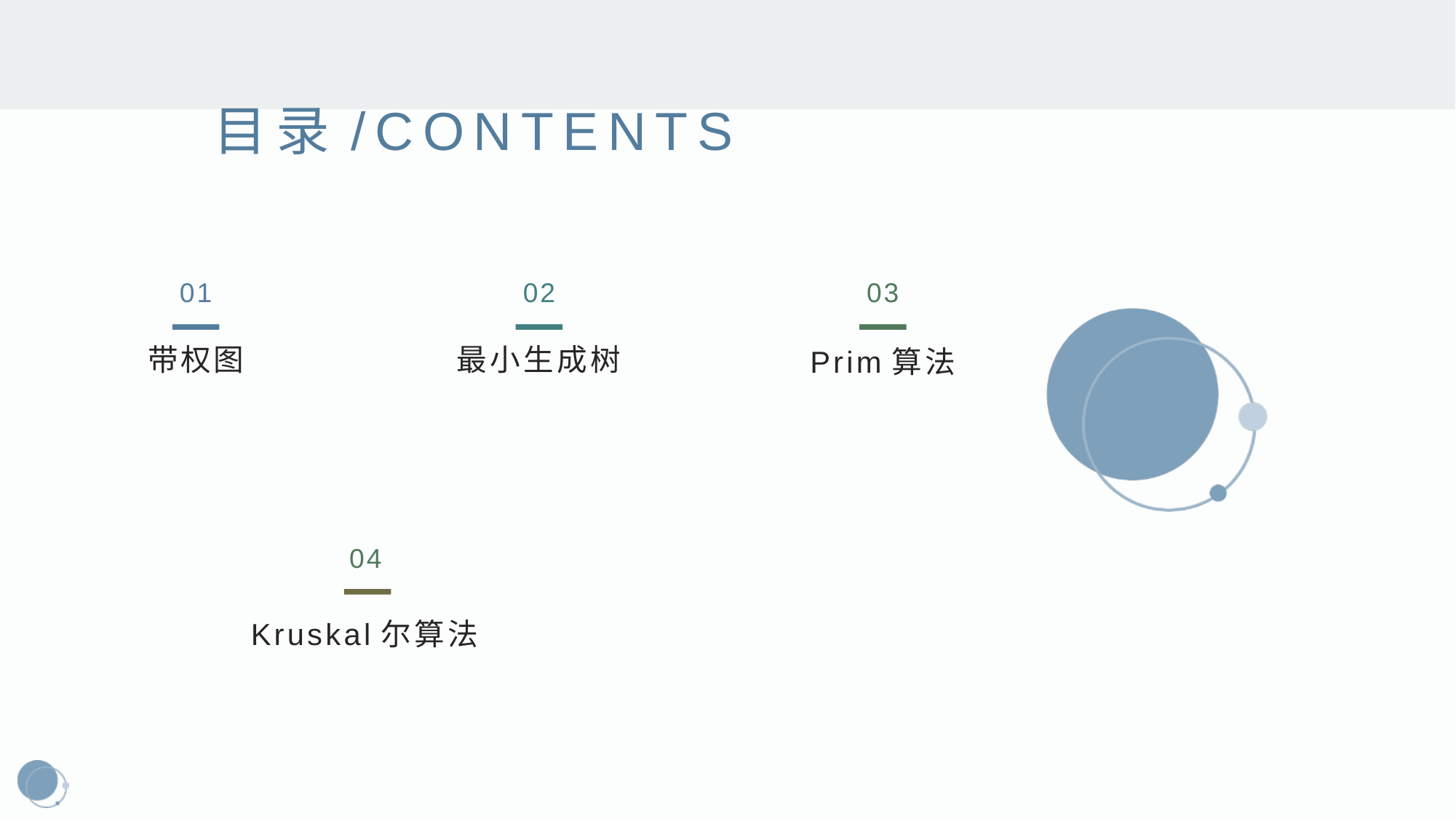

目录/CONTENTS
01
02
03

带权图
最小生成树

Prim算法
04

Kruskal尔算法
2